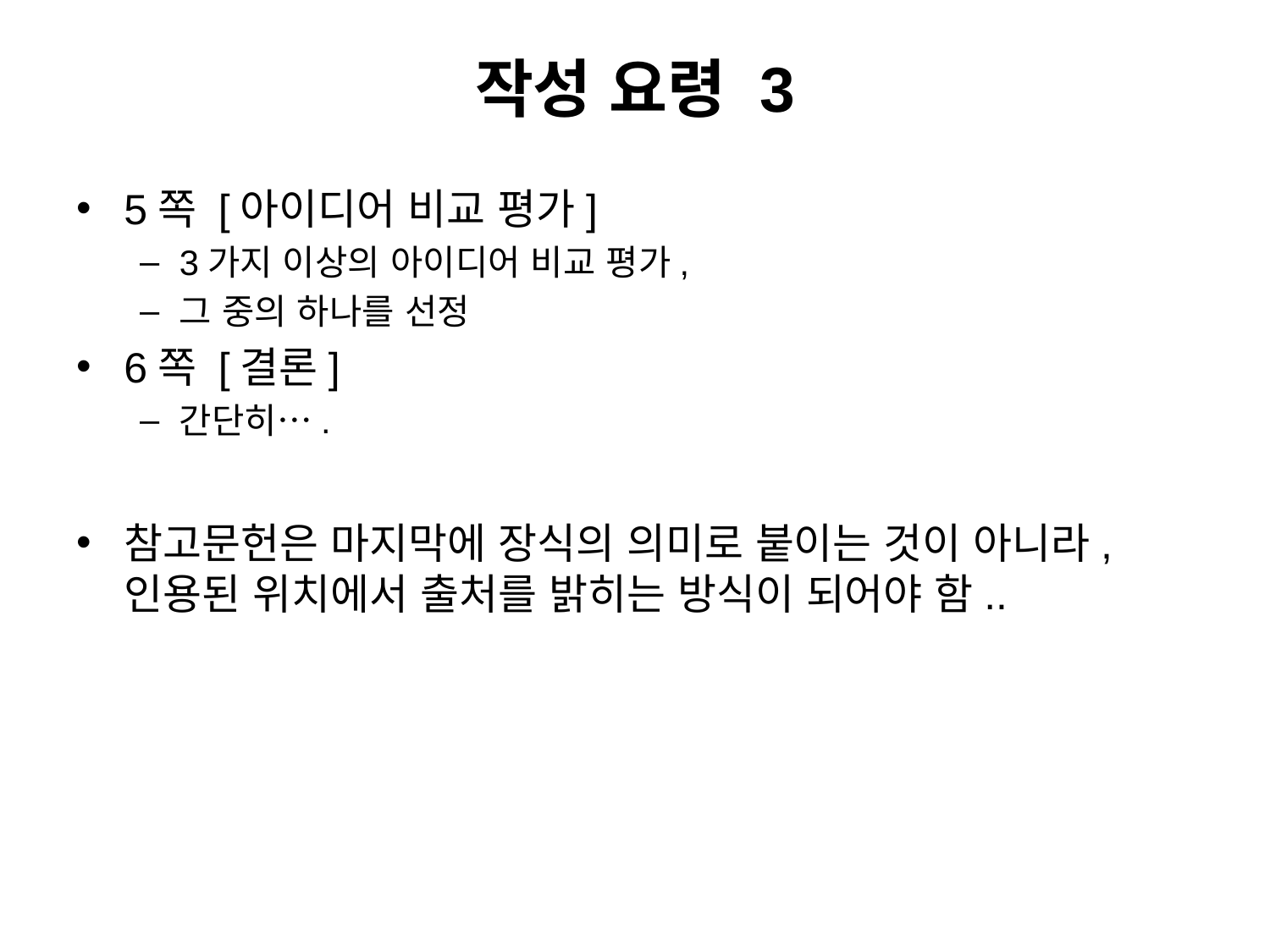

# 작성 요령 3
5쪽 [아이디어 비교 평가]
3가지 이상의 아이디어 비교 평가,
그 중의 하나를 선정
6쪽 [결론]
간단히….

참고문헌은 마지막에 장식의 의미로 붙이는 것이 아니라, 인용된 위치에서 출처를 밝히는 방식이 되어야 함..